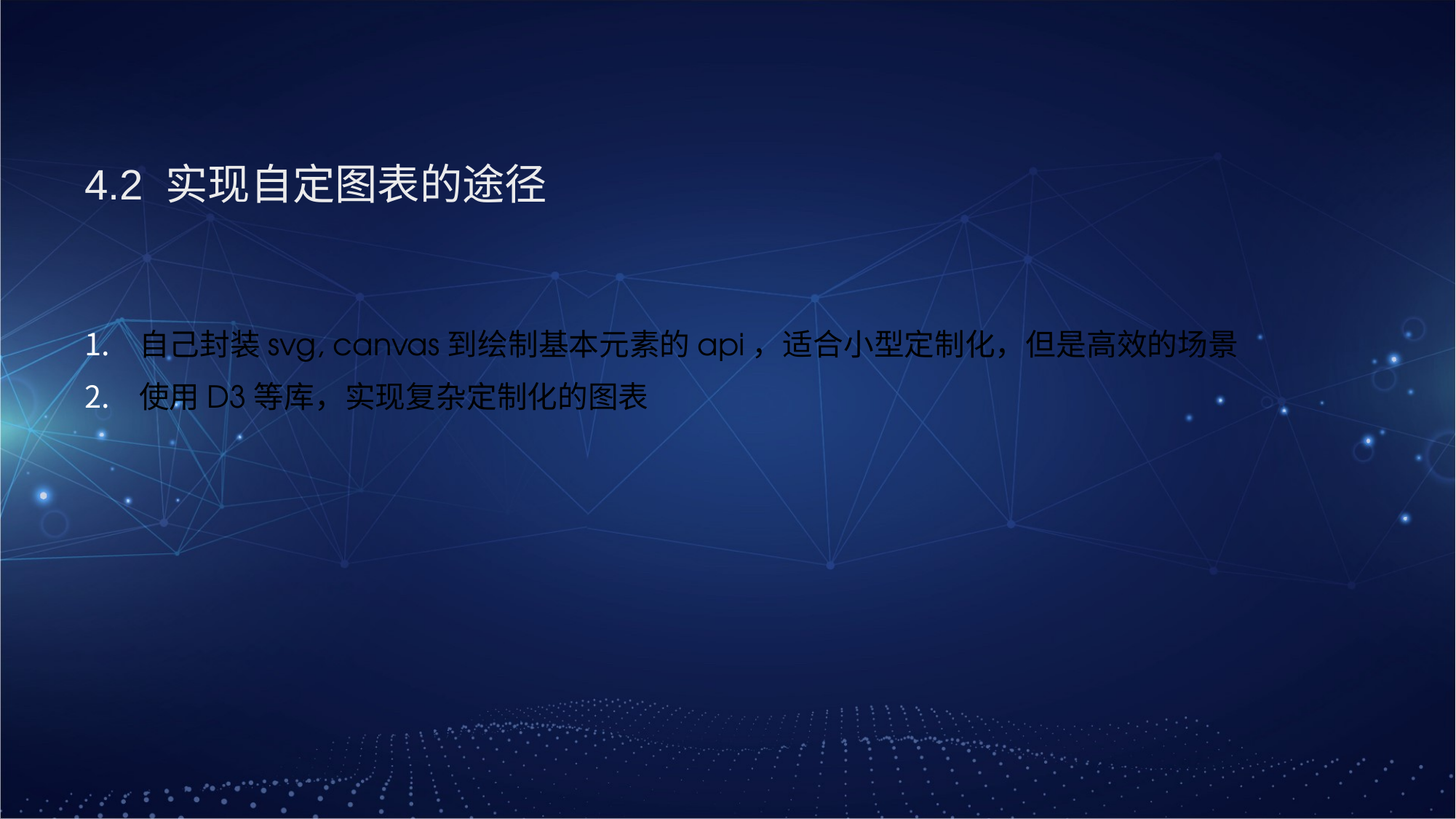

# 4.2 实现自定图表的途径
自己封装svg, canvas到绘制基本元素的api，适合小型定制化，但是高效的场景
使用D3等库，实现复杂定制化的图表